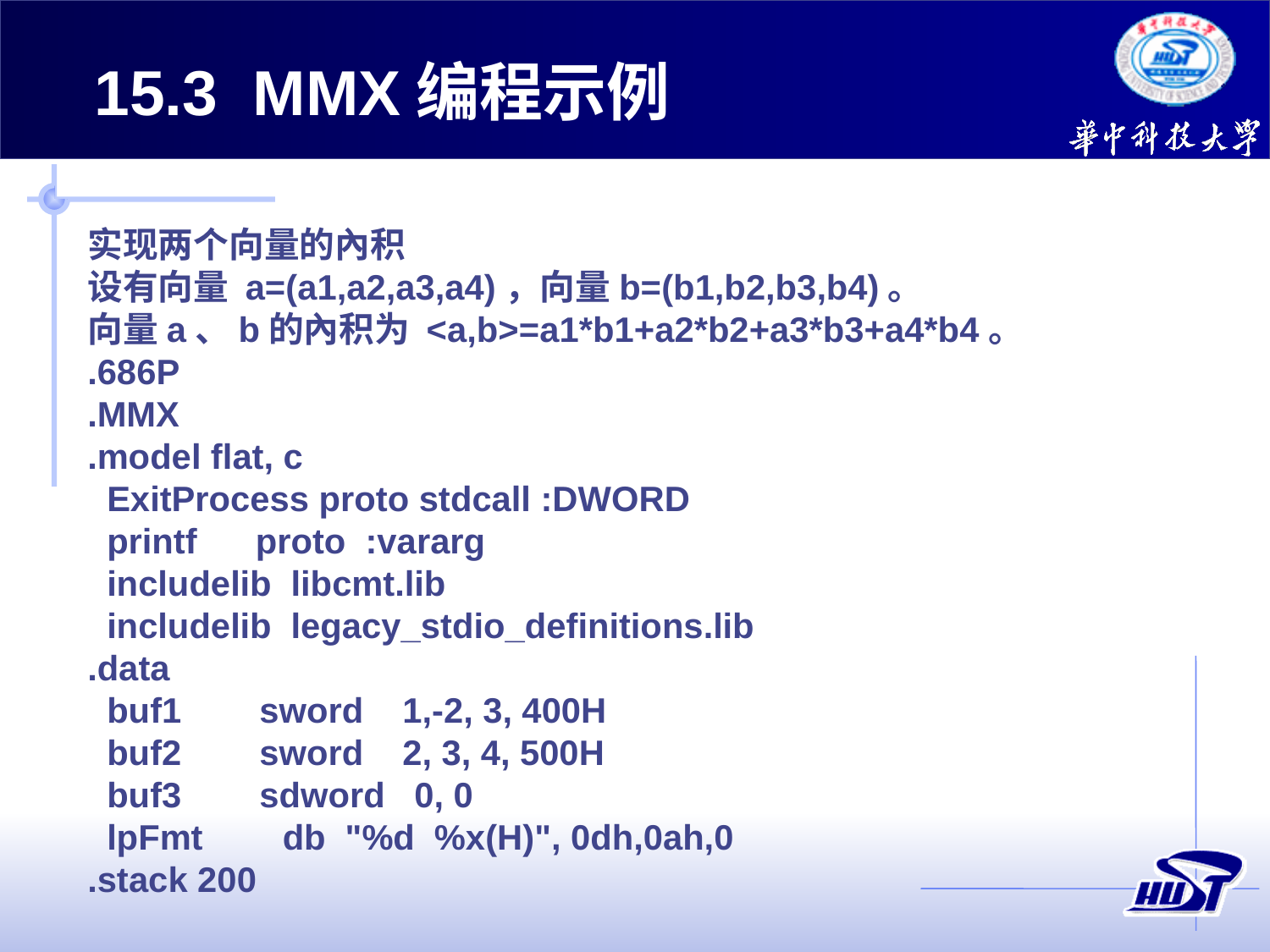

15.3  MMX编程示例
实现两个向量的內积
设有向量 a=(a1,a2,a3,a4)，向量b=(b1,b2,b3,b4)。
向量a、b的內积为 <a,b>=a1*b1+a2*b2+a3*b3+a4*b4。
.686P
.MMX
.model flat, c
  ExitProcess proto stdcall :DWORD
  printf      proto  :vararg
  includelib  libcmt.lib
  includelib  legacy_stdio_definitions.lib
.data
  buf1        sword    1,-2, 3, 400H
  buf2        sword    2, 3, 4, 500H
  buf3        sdword   0, 0
  lpFmt	       db  "%d  %x(H)", 0dh,0ah,0
.stack 200